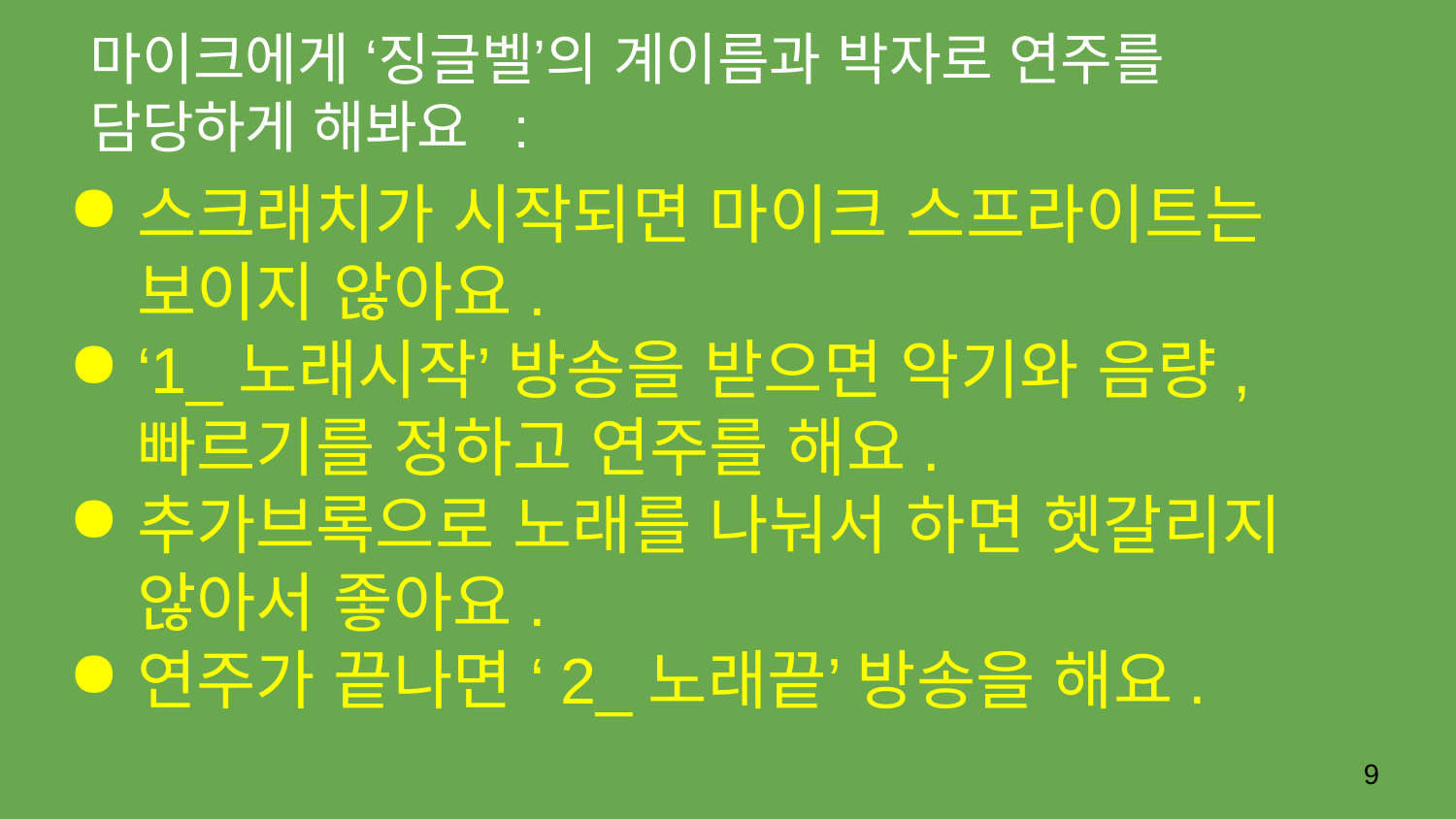

# 마이크에게 ‘징글벨’의 계이름과 박자로 연주를 담당하게 해봐요  :
스크래치가 시작되면 마이크 스프라이트는 보이지 않아요.
‘1_노래시작’ 방송을 받으면 악기와 음량, 빠르기를 정하고 연주를 해요.
추가브록으로 노래를 나눠서 하면 헷갈리지 않아서 좋아요.
연주가 끝나면 ‘2_노래끝’ 방송을 해요.
9